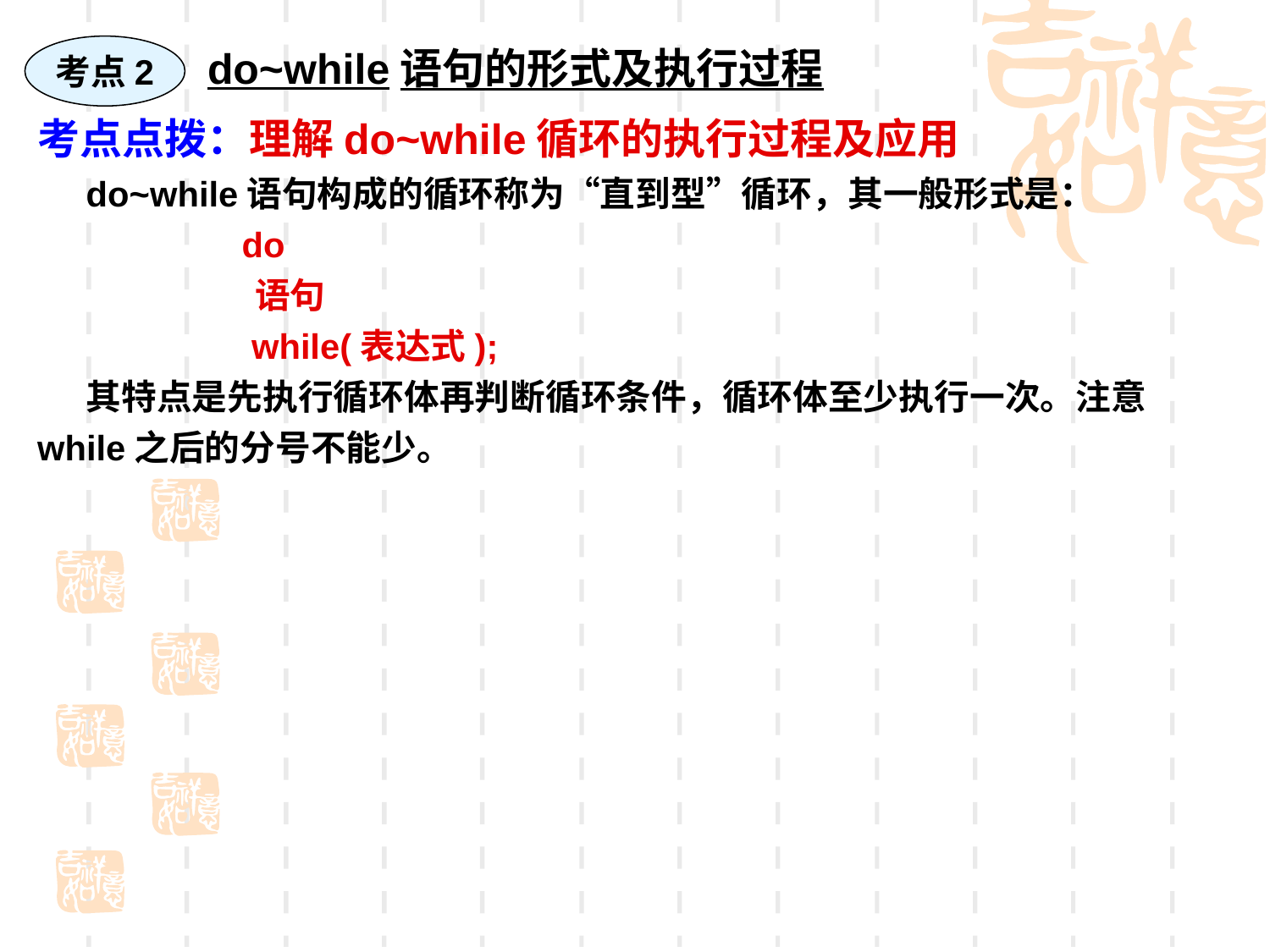

考点2
do~while语句的形式及执行过程
考点点拨：理解do~while循环的执行过程及应用
     do~while语句构成的循环称为“直到型”循环，其一般形式是：
                     do
                          语句
                      while(表达式);
     其特点是先执行循环体再判断循环条件，循环体至少执行一次。注意while之后的分号不能少。